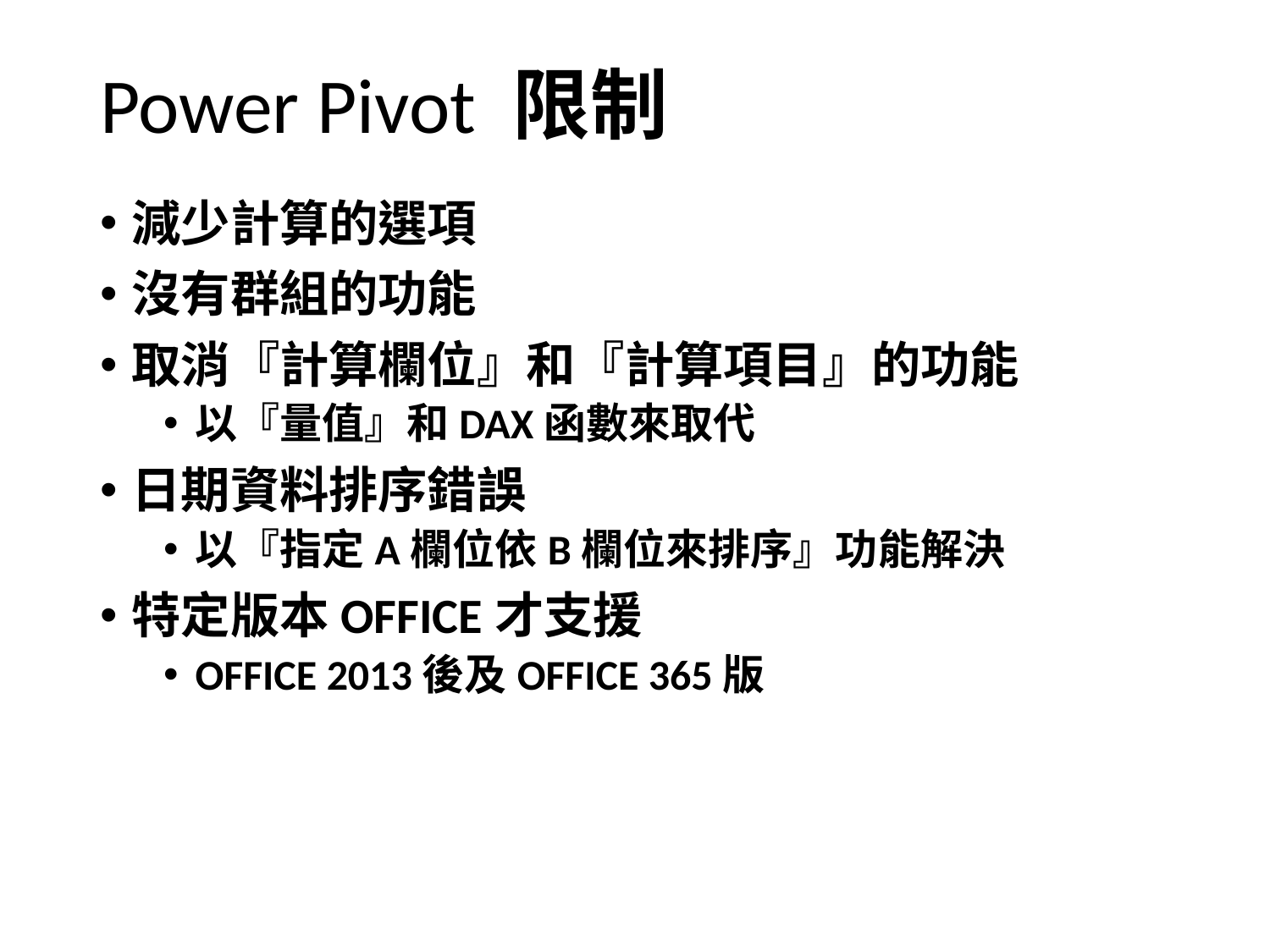

# Power Pivot 限制
減少計算的選項
沒有群組的功能
取消『計算欄位』和『計算項目』的功能
以『量值』和DAX函數來取代
日期資料排序錯誤
以『指定A欄位依B欄位來排序』功能解決
特定版本OFFICE才支援
OFFICE 2013後及OFFICE 365版